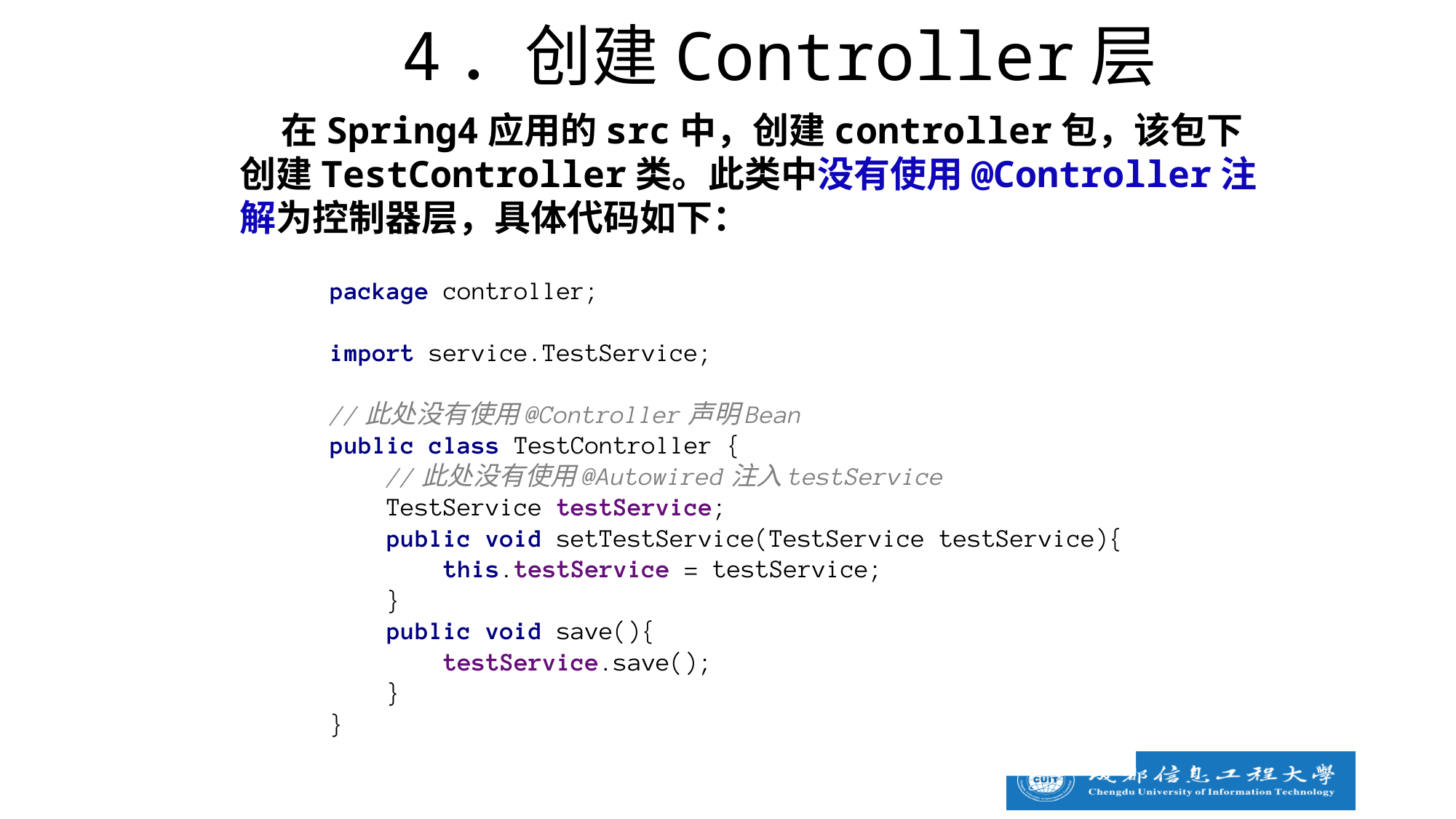

4．创建Controller层
    在Spring4应用的src中，创建controller包，该包下创建TestController类。此类中没有使用@Controller注解为控制器层，具体代码如下：
package controller;
import service.TestService;
//此处没有使用@Controller声明Bean
public class TestController {
    //此处没有使用@Autowired注入testService
    TestService testService;
    public void setTestService(TestService testService){
        this.testService = testService;
    }
    public void save(){
        testService.save();
    }
}